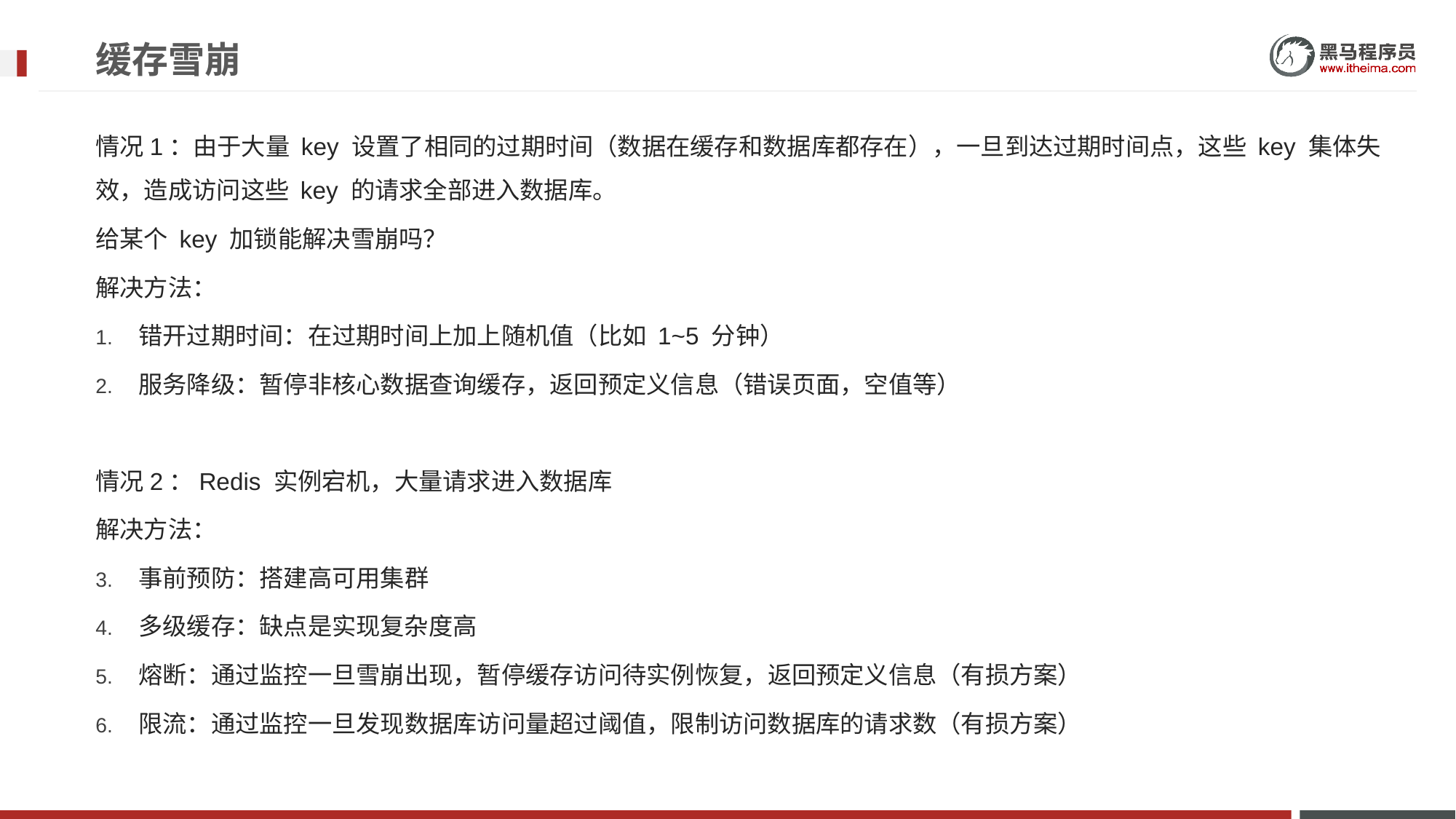

# 缓存雪崩
情况1：由于大量 key 设置了相同的过期时间（数据在缓存和数据库都存在），一旦到达过期时间点，这些 key 集体失效，造成访问这些 key 的请求全部进入数据库。
给某个 key 加锁能解决雪崩吗？
解决方法：
错开过期时间：在过期时间上加上随机值（比如 1~5 分钟）
服务降级：暂停非核心数据查询缓存，返回预定义信息（错误页面，空值等）

情况2：Redis 实例宕机，大量请求进入数据库
解决方法：
事前预防：搭建高可用集群
多级缓存：缺点是实现复杂度高
熔断：通过监控一旦雪崩出现，暂停缓存访问待实例恢复，返回预定义信息（有损方案）
限流：通过监控一旦发现数据库访问量超过阈值，限制访问数据库的请求数（有损方案）